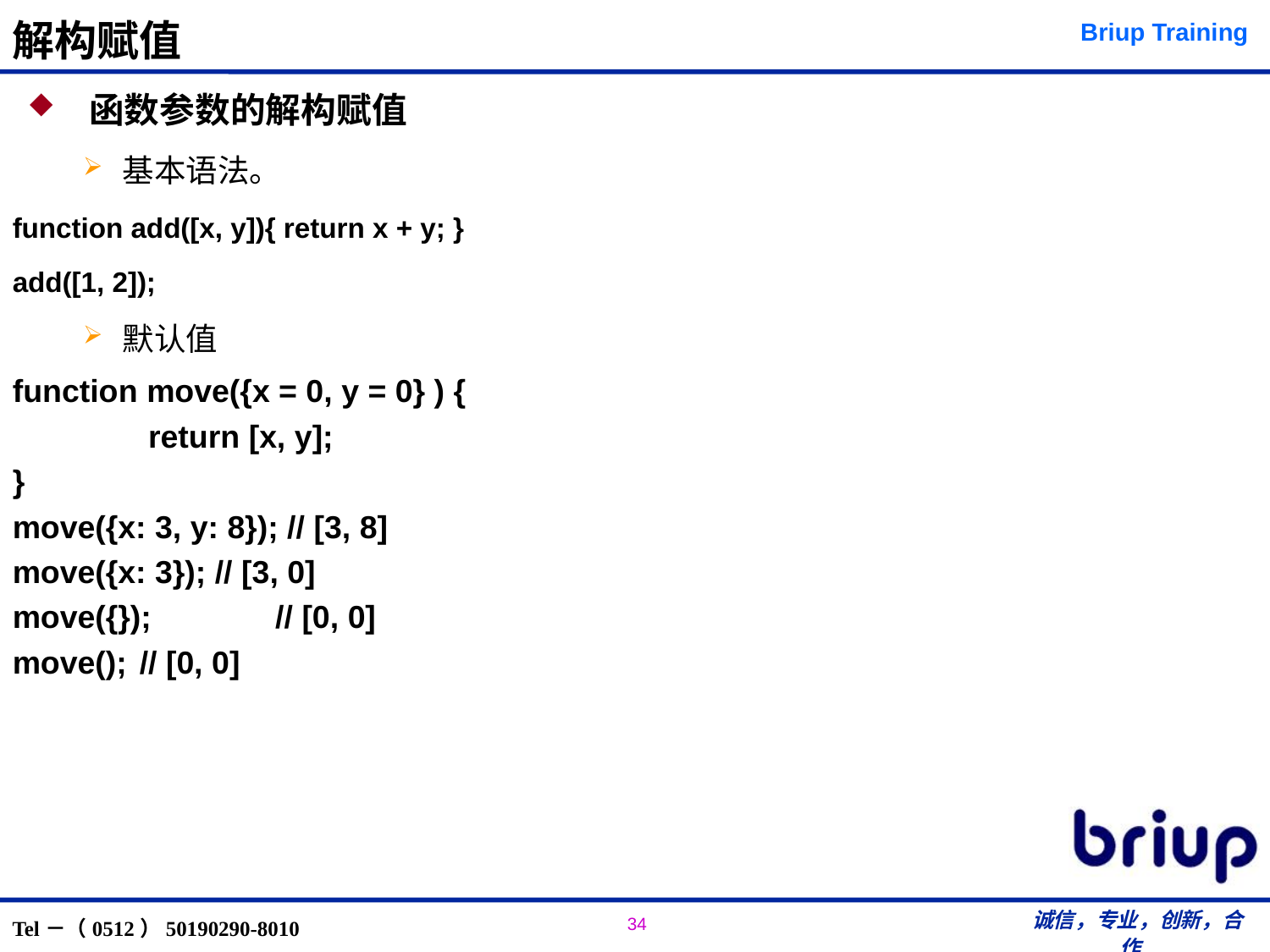

# 解构赋值
 函数参数的解构赋值
基本语法。
function add([x, y]){ return x + y; }
add([1, 2]);
默认值
function move({x = 0, y = 0} ) {
	 return [x, y];
}
move({x: 3, y: 8}); // [3, 8]
move({x: 3}); // [3, 0]
move({});	 // [0, 0]
move(); 	// [0, 0]